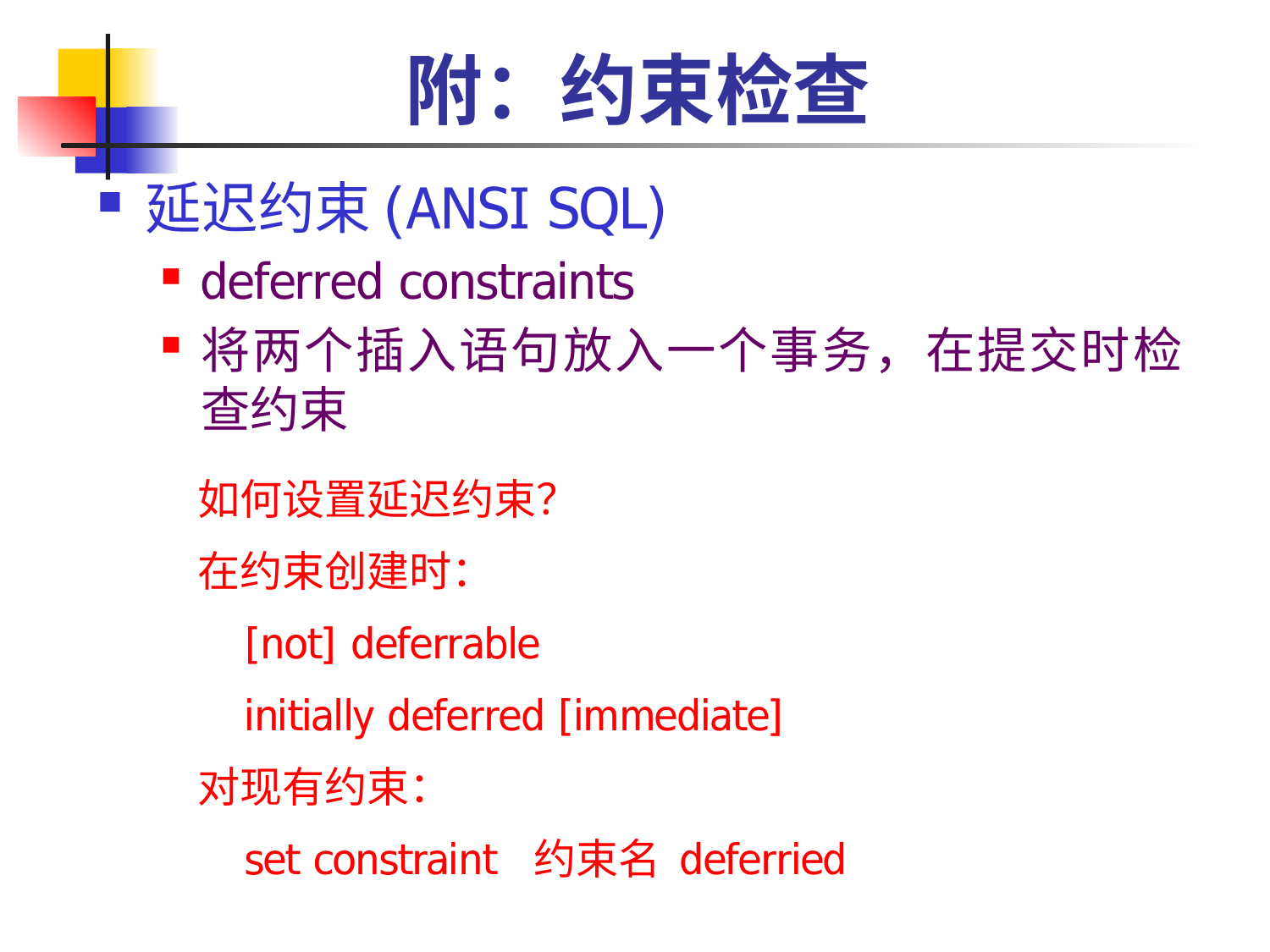

# 附：约束检查
延迟约束(ANSI SQL)
deferred constraints
将两个插入语句放入一个事务，在提交时检查约束
如何设置延迟约束？
在约束创建时：
	[not] deferrable
	initially deferred [immediate]
对现有约束：
	set constraint  约束名 deferried